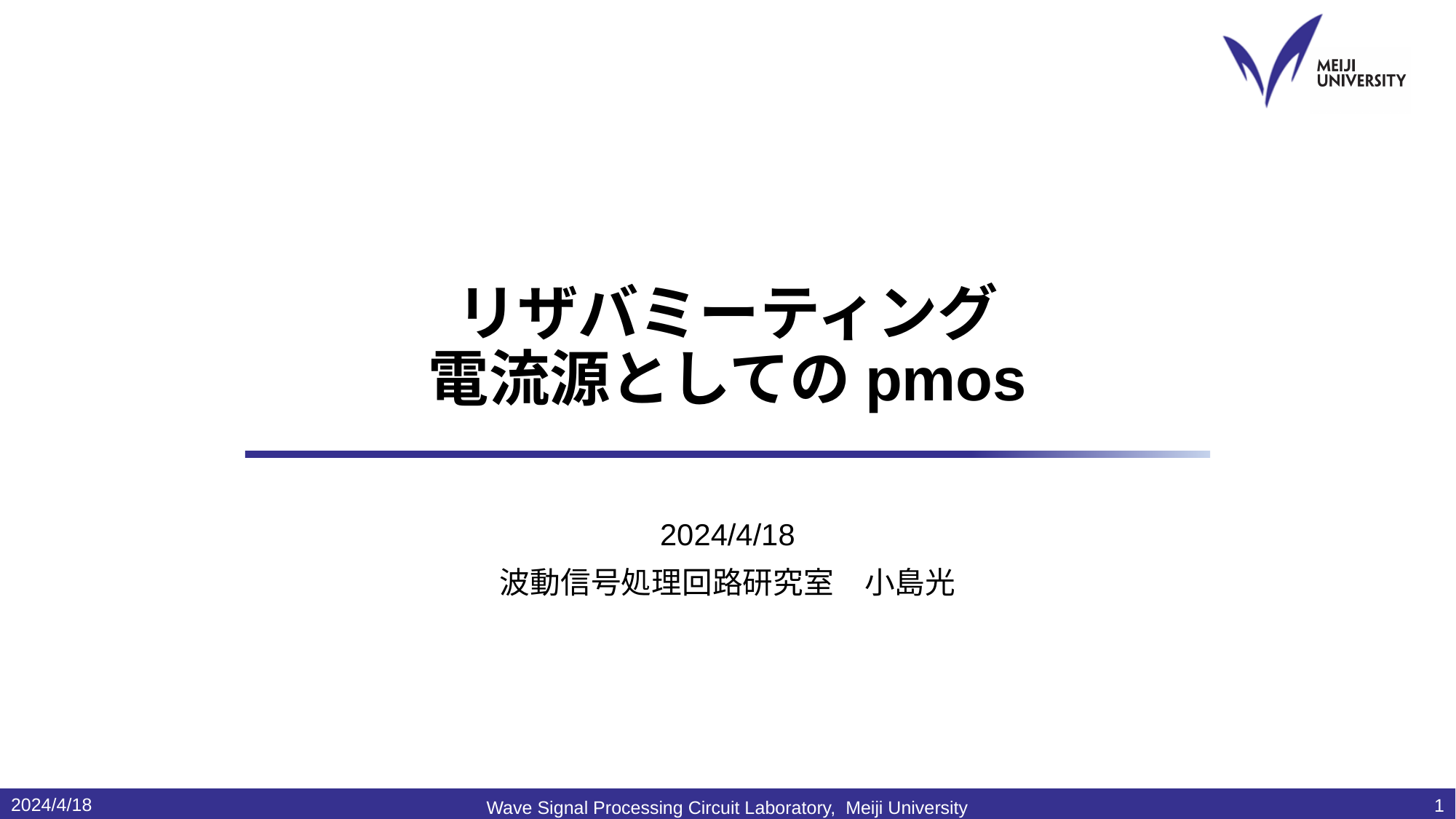

# リザバミーティング 電流源としてのpmos
2024/4/18
波動信号処理回路研究室　小島光
2024/4/18
1
Wave Signal Processing Circuit Laboratory,  Meiji University